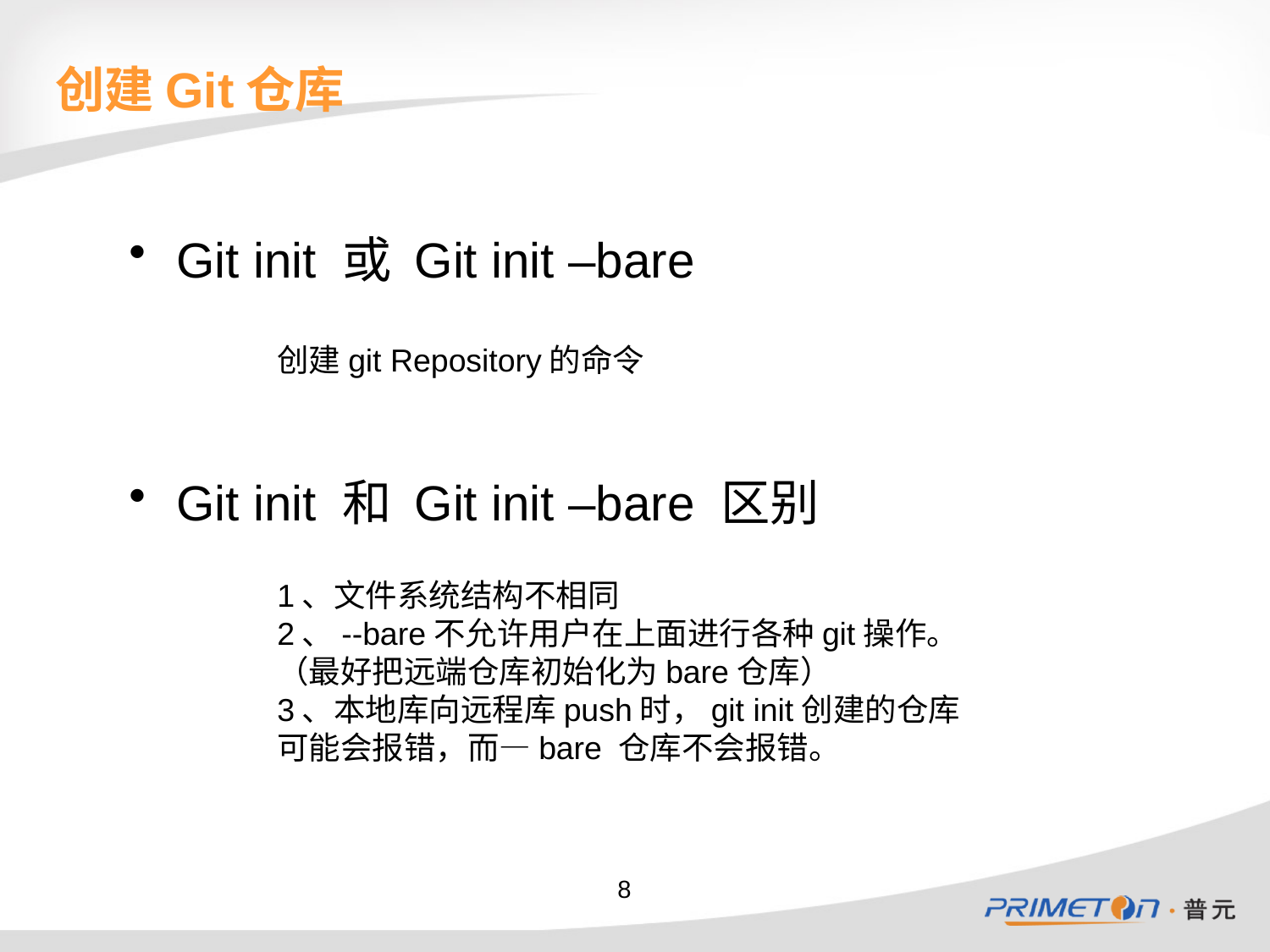

# 创建Git仓库
Git init 或 Git init –bare

创建git Repository的命令
Git init 和 Git init –bare 区别

1、文件系统结构不相同
2、--bare不允许用户在上面进行各种git操作。（最好把远端仓库初始化为bare仓库）
3、本地库向远程库push时，git init创建的仓库可能会报错，而—bare 仓库不会报错。
8